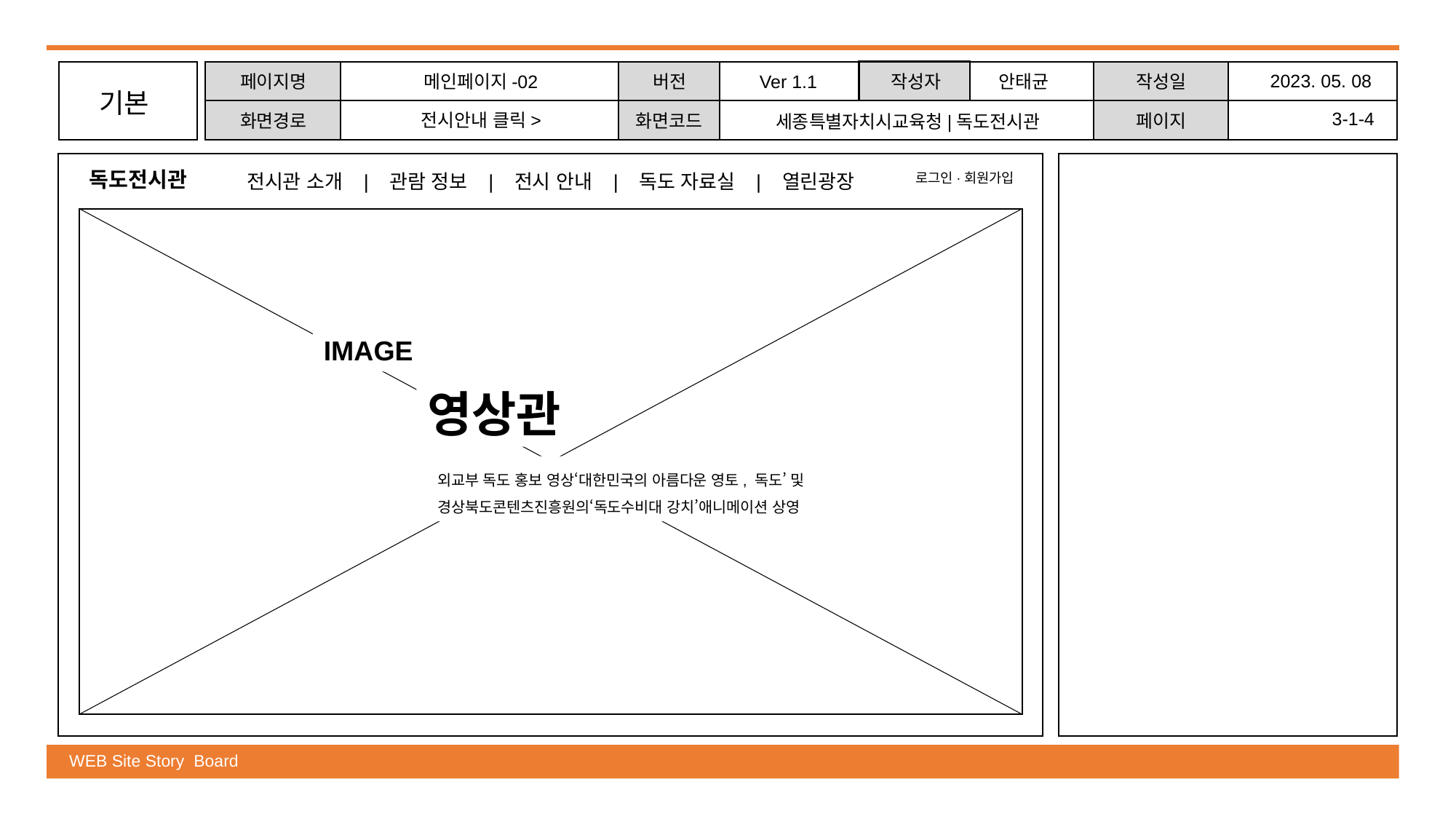

2023. 05. 08
페이지명
메인페이지-02
버전
Ver 1.1
작성자
안태균
작성일
기본
3-1-4
전시안내 클릭>
화면경로
화면코드
페이지
세종특별자치시교육청|독도전시관

독도전시관
전시관 소개   |   관람 정보   |   전시 안내   |   독도 자료실   |   열린광장
로그인·회원가입

IMAGE
영상관
외교부 독도 홍보 영상‘대한민국의 아름다운 영토, 독도’ 및
경상북도콘텐츠진흥원의‘독도수비대 강치’애니메이션 상영

WEB Site Story  Board